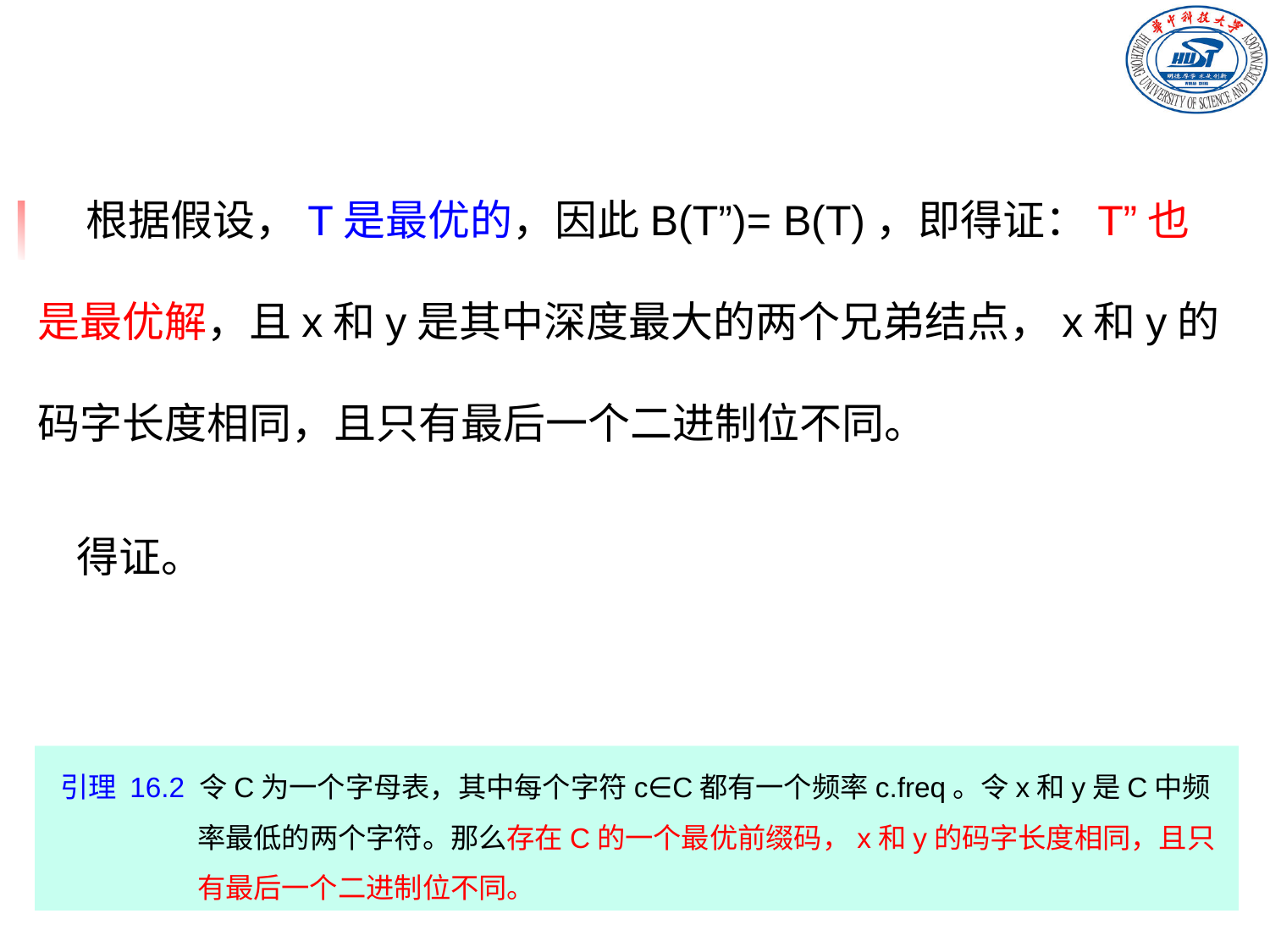

根据假设，T是最优的，因此B(T”)= B(T)，即得证：T”也是最优解，且x和y是其中深度最大的两个兄弟结点，x和y的码字长度相同，且只有最后一个二进制位不同。
   得证。

 引理 16.2 令C为一个字母表，其中每个字符c∈C都有一个频率c.freq。令x和y是C中频率最低的两个字符。那么存在C的一个最优前缀码，x和y的码字长度相同，且只有最后一个二进制位不同。